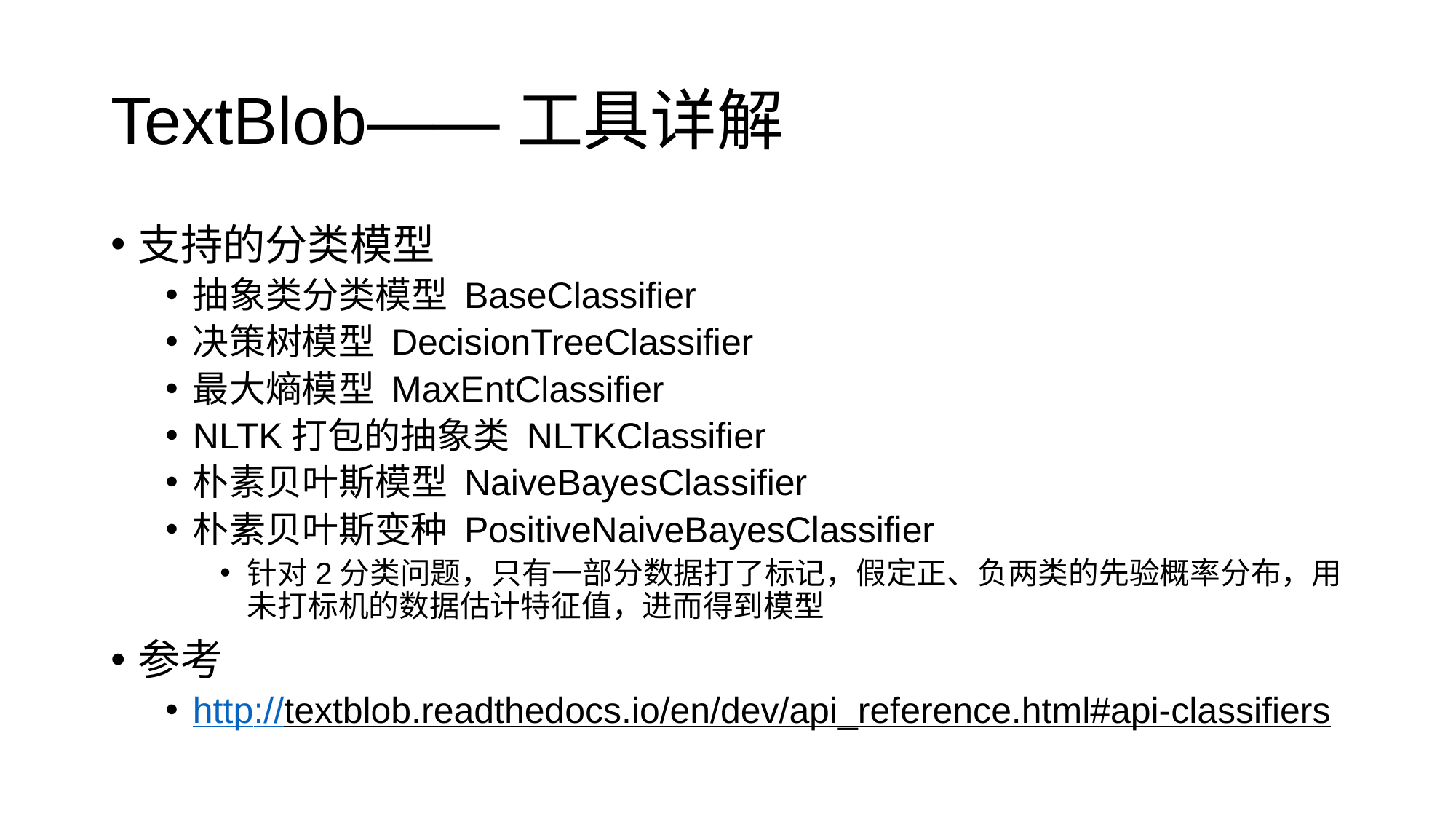

# TextBlob——工具详解
支持的分类模型
抽象类分类模型 BaseClassifier
决策树模型 DecisionTreeClassifier
最大熵模型 MaxEntClassifier
NLTK打包的抽象类 NLTKClassifier
朴素贝叶斯模型 NaiveBayesClassifier
朴素贝叶斯变种 PositiveNaiveBayesClassifier
针对2分类问题，只有一部分数据打了标记，假定正、负两类的先验概率分布，用未打标机的数据估计特征值，进而得到模型
参考
http://textblob.readthedocs.io/en/dev/api_reference.html#api-classifiers